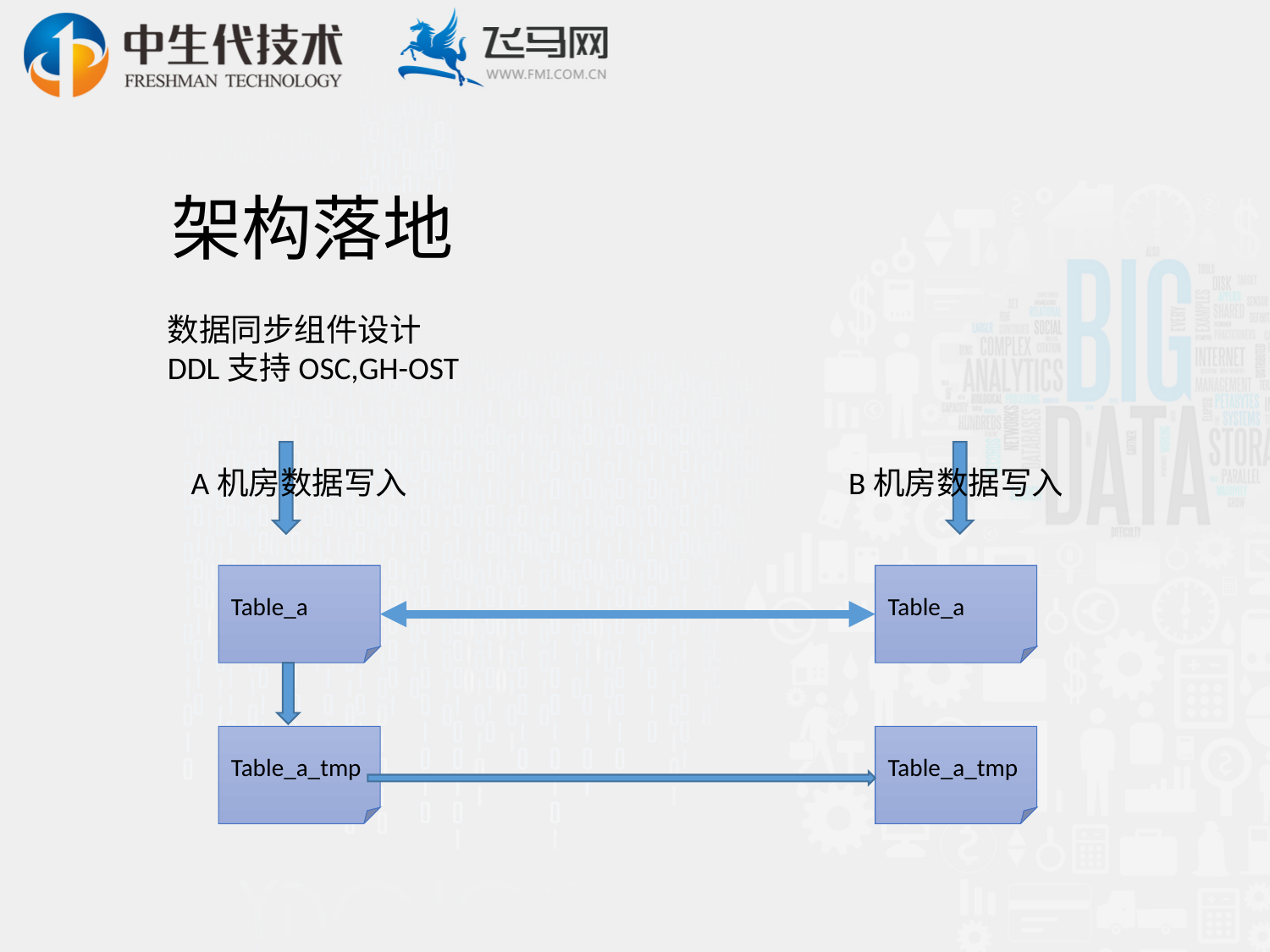

# 架构落地
数据同步组件设计
DDL支持OSC,GH-OST

A机房数据写入
B机房数据写入
Table_a
Table_a

Table_a_tmp
Table_a_tmp